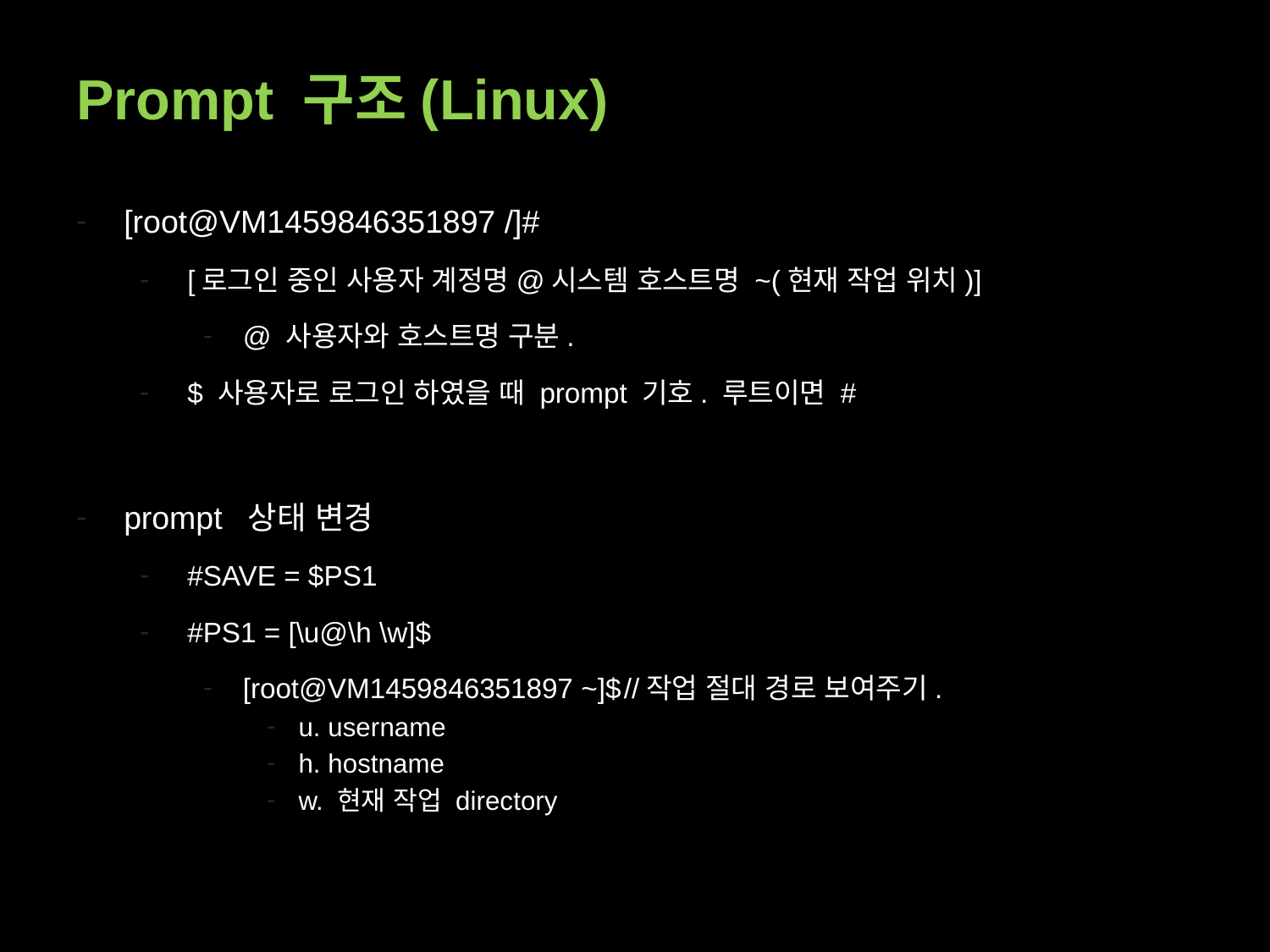

# Prompt 구조(Linux)
[root@VM1459846351897 /]#
[로그인 중인 사용자 계정명@시스템 호스트명 ~(현재 작업 위치)]
@ 사용자와 호스트명 구분.
$ 사용자로 로그인 하였을 때 prompt 기호. 루트이면 #

prompt  상태 변경
#SAVE = $PS1
#PS1 = [\u@\h \w]$
[root@VM1459846351897 ~]$	//작업 절대 경로 보여주기.
u. username
h. hostname
w. 현재 작업 directory